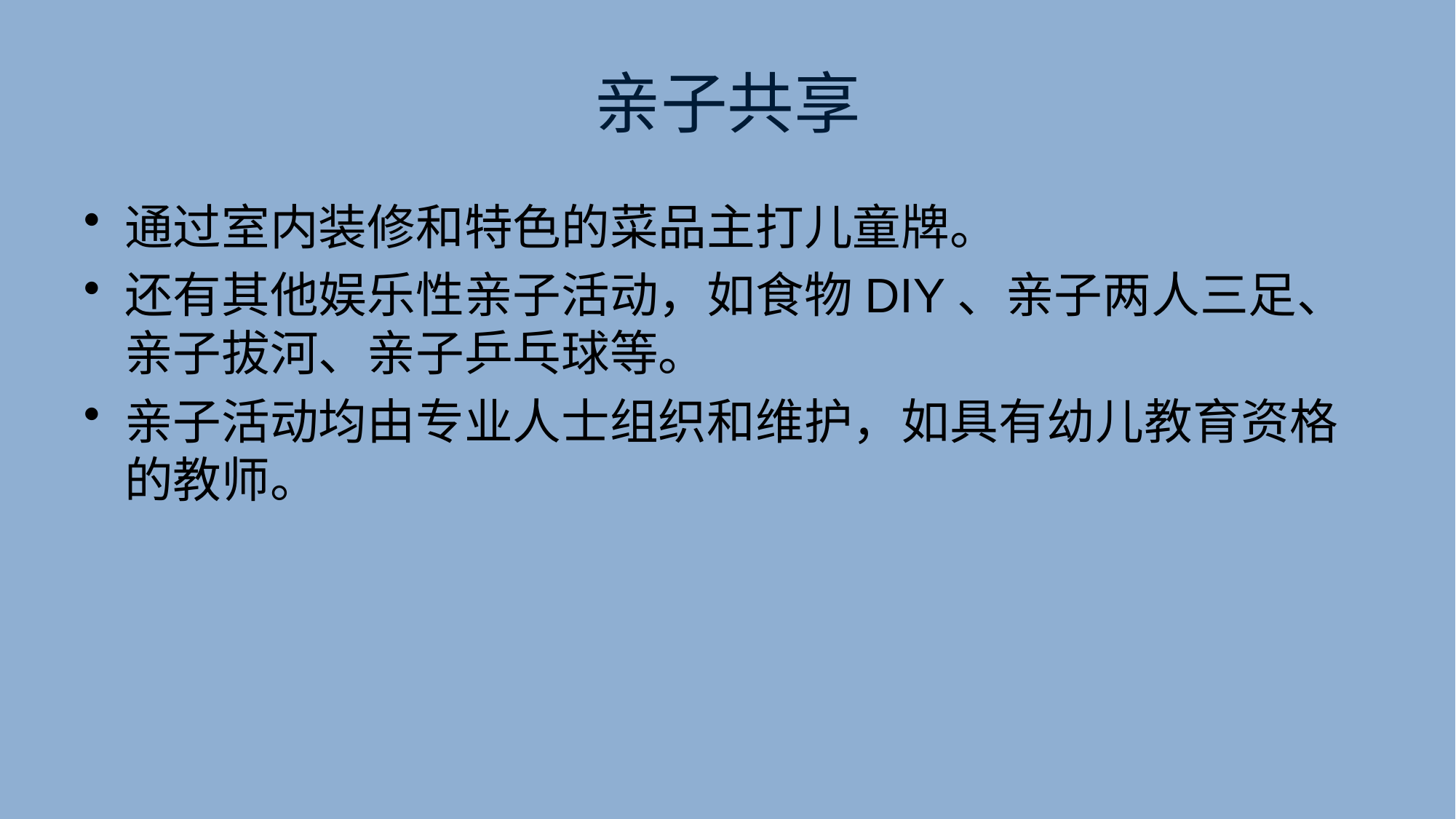

# 亲子共享
通过室内装修和特色的菜品主打儿童牌。
还有其他娱乐性亲子活动，如食物DIY、亲子两人三足、亲子拔河、亲子乒乓球等。
亲子活动均由专业人士组织和维护，如具有幼儿教育资格的教师。